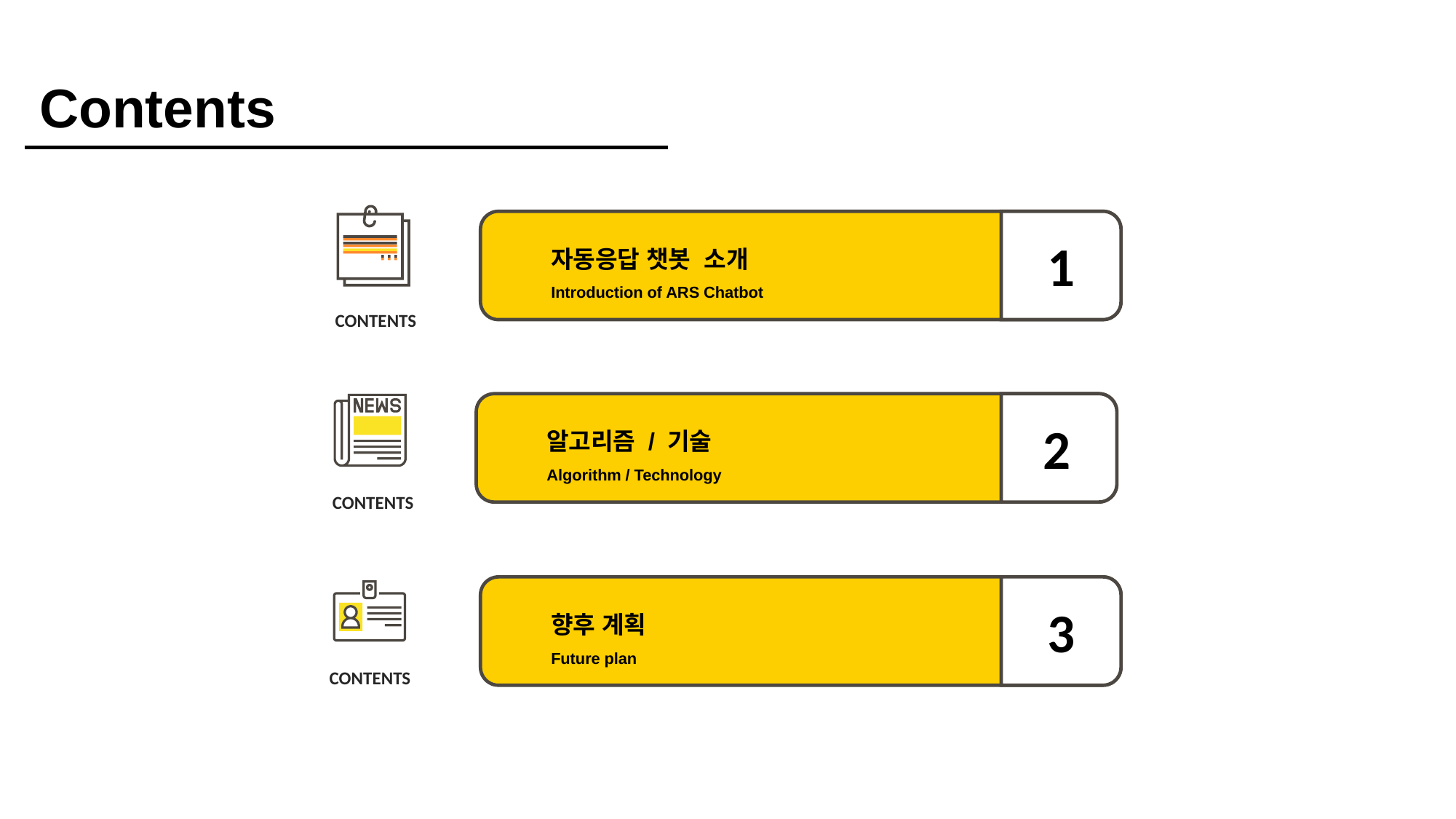

Contents

자동응답 챗봇  소개
Introduction of ARS Chatbot
1
CONTENTS

알고리즘 / 기술
Algorithm / Technology
2
CONTENTS

향후 계획
Future plan

3
CONTENTS